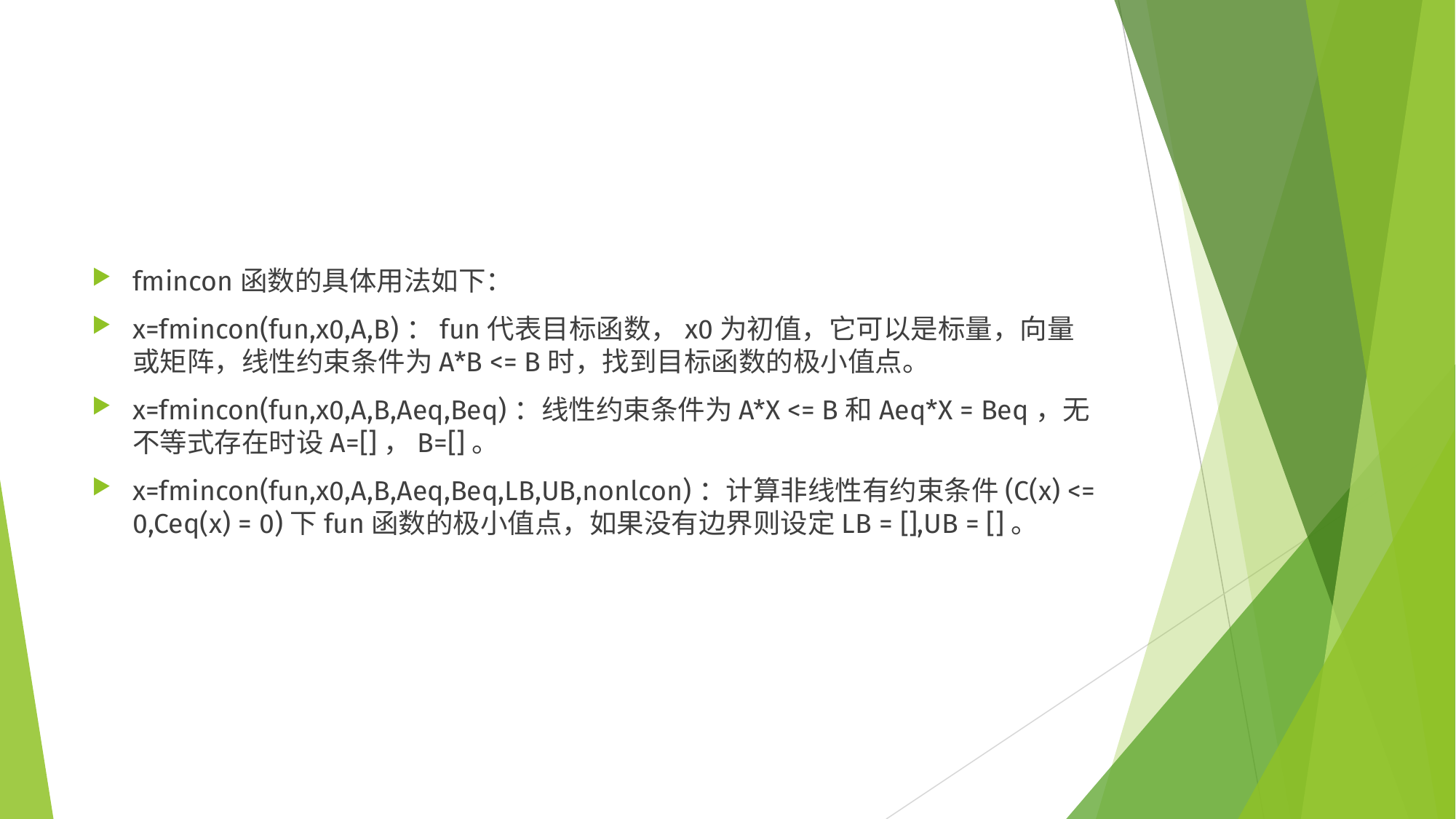

fmincon函数的具体用法如下：
x=fmincon(fun,x0,A,B)：fun代表目标函数，x0为初值，它可以是标量，向量或矩阵，线性约束条件为A*B <= B时，找到目标函数的极小值点。
x=fmincon(fun,x0,A,B,Aeq,Beq)：线性约束条件为A*X <= B和Aeq*X = Beq，无不等式存在时设A=[]，B=[]。
x=fmincon(fun,x0,A,B,Aeq,Beq,LB,UB,nonlcon)：计算非线性有约束条件(C(x) <= 0,Ceq(x) = 0)下fun函数的极小值点，如果没有边界则设定LB = [],UB = []。